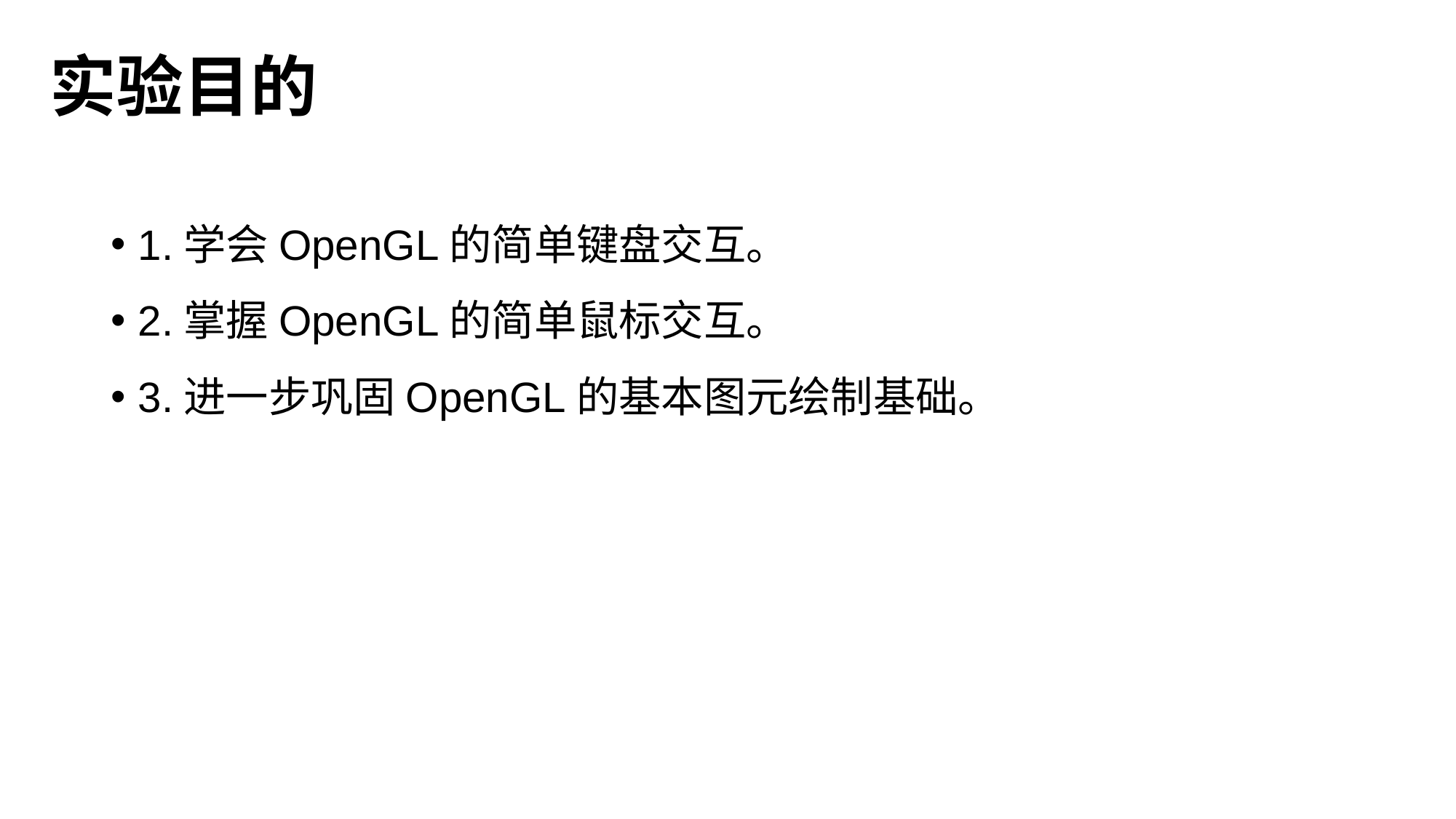

实验目的
1.学会OpenGL的简单键盘交互。
2.掌握OpenGL的简单鼠标交互。
3.进一步巩固OpenGL的基本图元绘制基础。